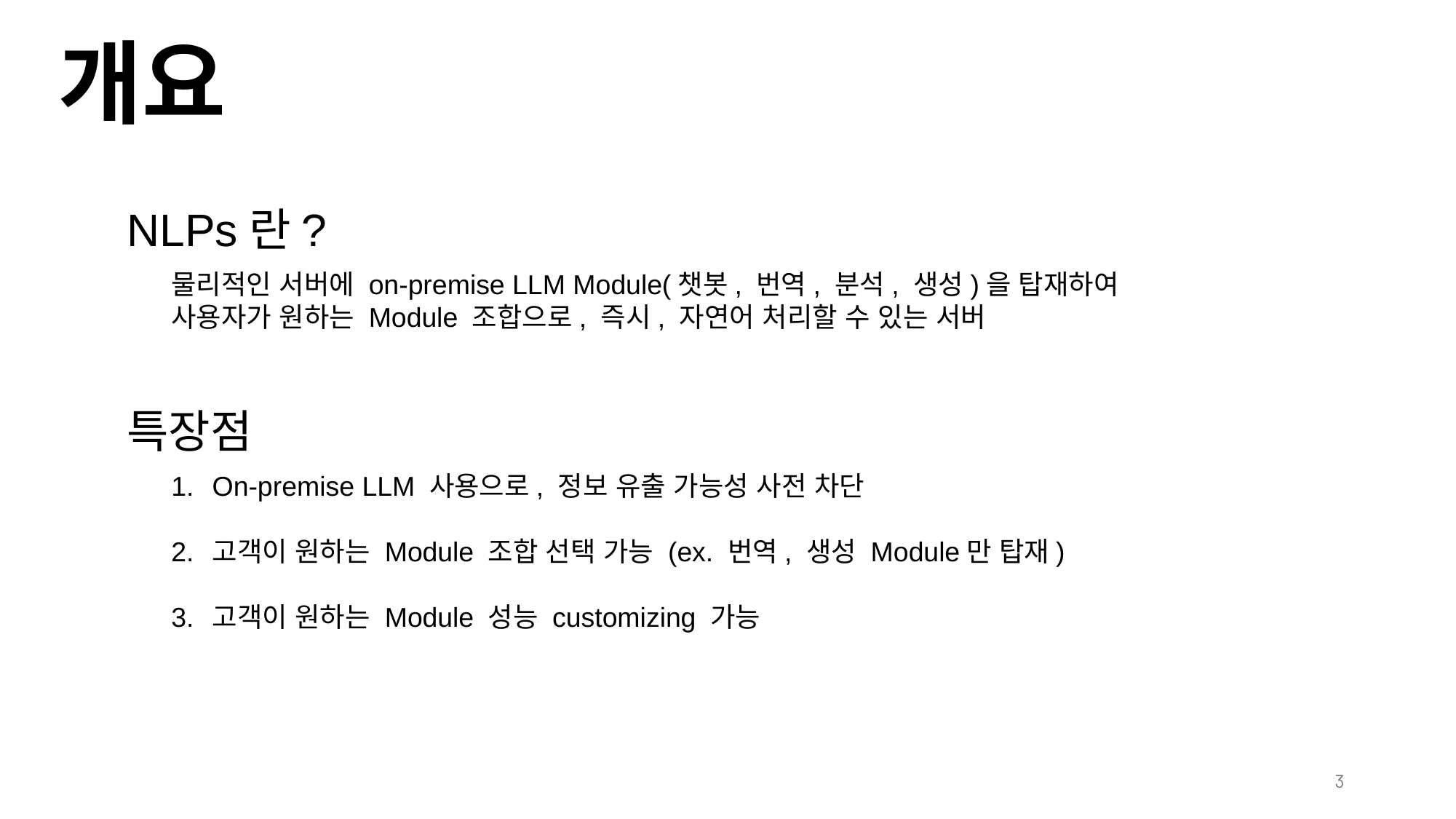

# 개요
NLPs란?
물리적인 서버에 on-premise LLM Module(챗봇, 번역, 분석, 생성)을 탑재하여
사용자가 원하는 Module 조합으로, 즉시, 자연어 처리할 수 있는 서버
특장점
On-premise LLM 사용으로, 정보 유출 가능성 사전 차단

고객이 원하는 Module 조합 선택 가능 (ex. 번역, 생성 Module만 탑재)

고객이 원하는 Module 성능 customizing 가능
3